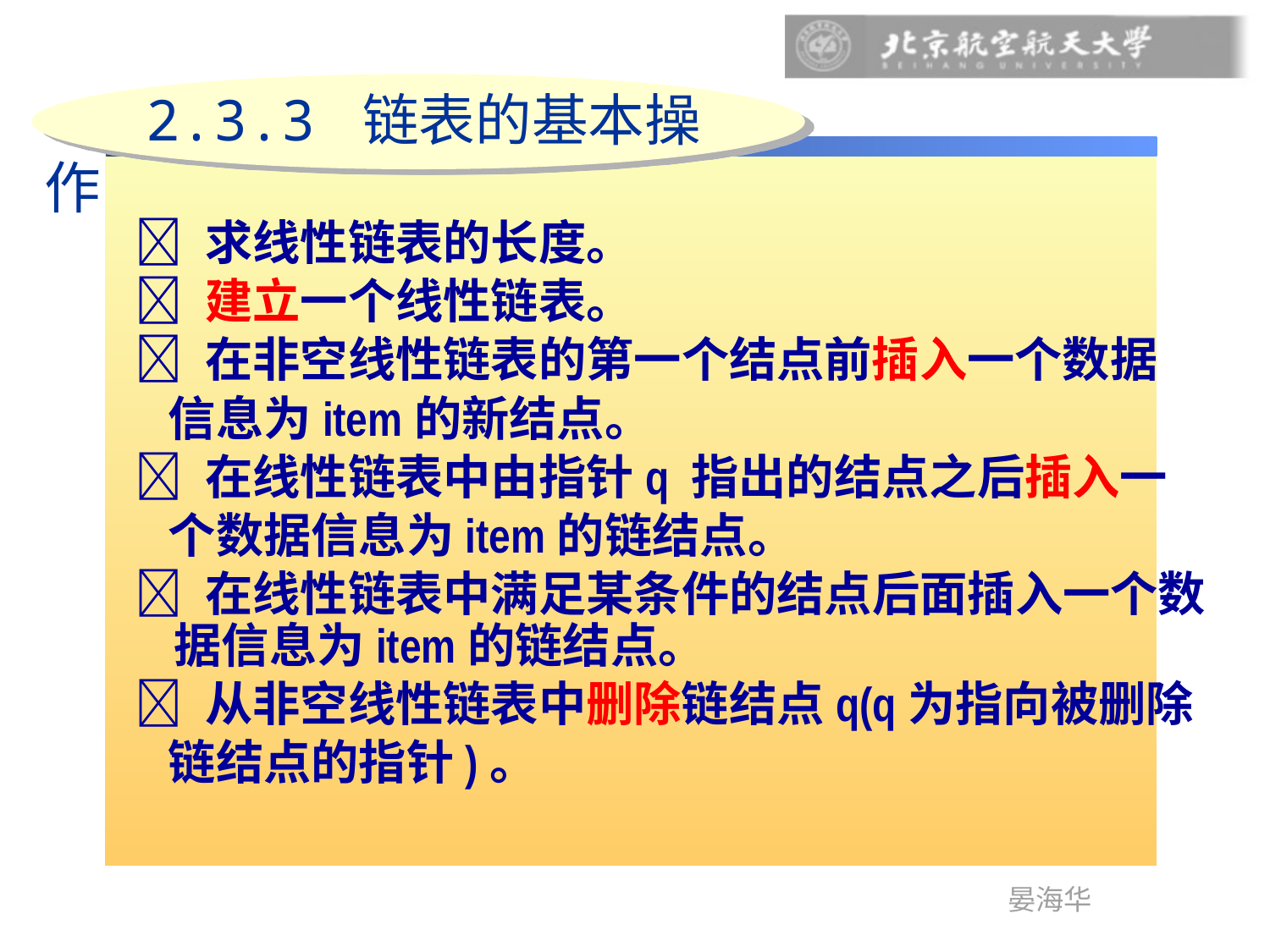

2.3.3 链表的基本操作
• 求线性链表的长度。
• 建立一个线性链表。
• 在非空线性链表的第一个结点前插入一个数据
  信息为item的新结点。
• 在线性链表中由指针q 指出的结点之后插入一
  个数据信息为item的链结点。
• 在线性链表中满足某条件的结点后面插入一个数据信息为item的链结点。
• 从非空线性链表中删除链结点q(q为指向被删除
  链结点的指针)。